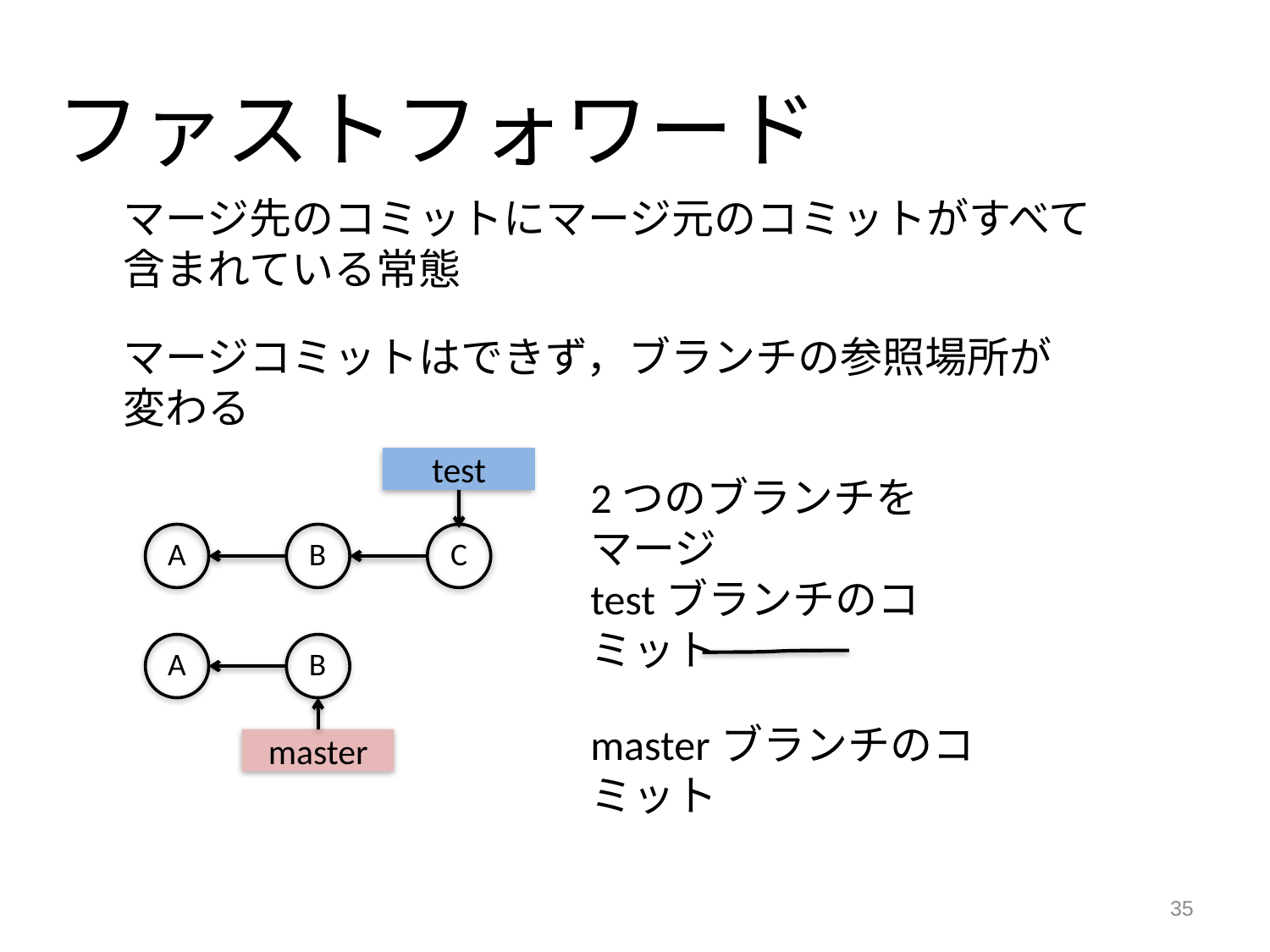

ファストフォワード
マージ先のコミットにマージ元のコミットがすべて含まれている常態
マージコミットはできず，ブランチの参照場所が変わる
test
2つのブランチをマージ

A

B

C
testブランチのコミット

A

B
masterブランチのコミット
master
35